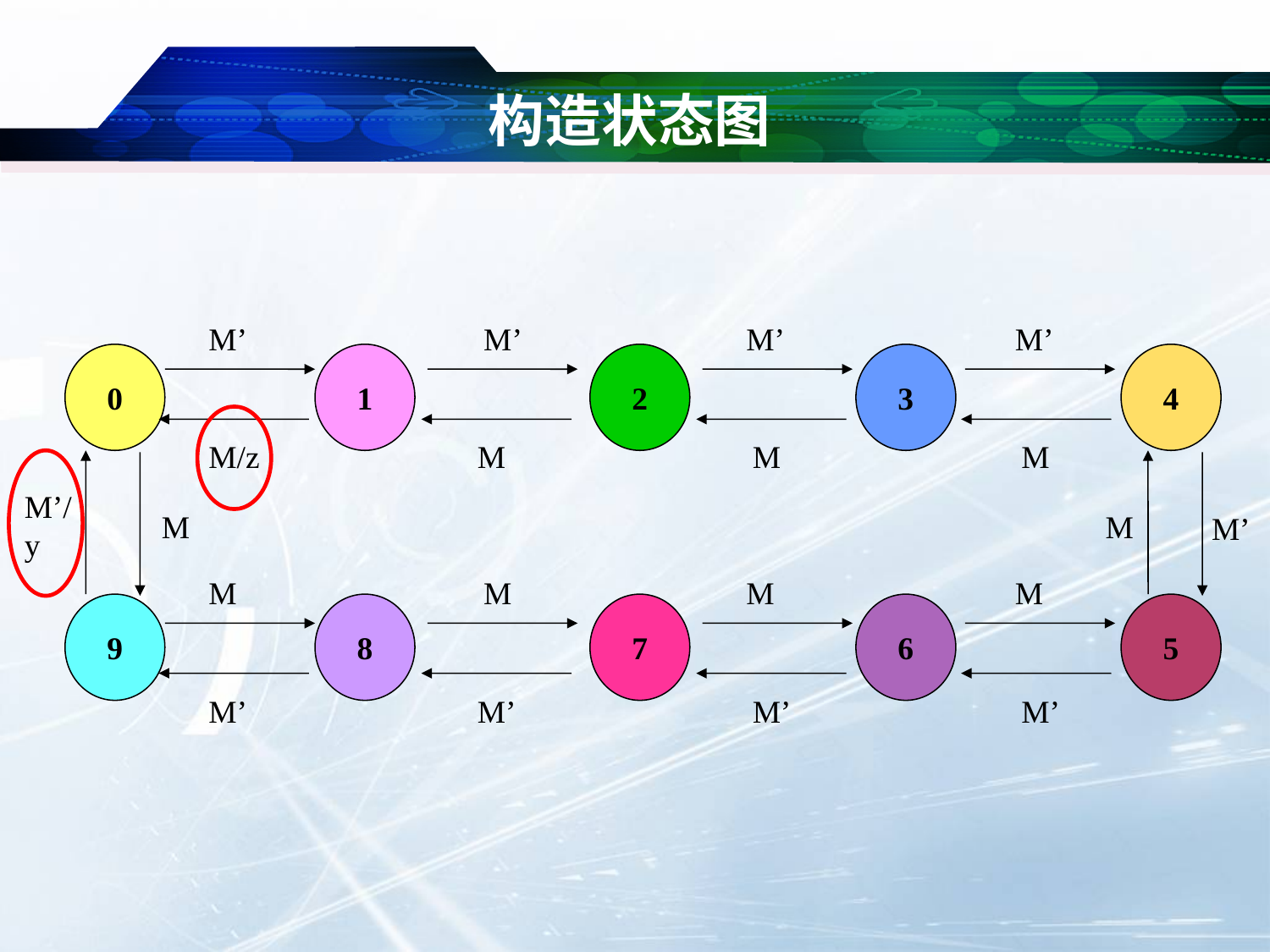

# 构造状态图
M’

M’

M’

M’

0
1
2
3
4

M/z

M

M

M

M’/y

M

M

M’
M

M

M

M

9
8
7
6
5

M’

M’

M’

M’